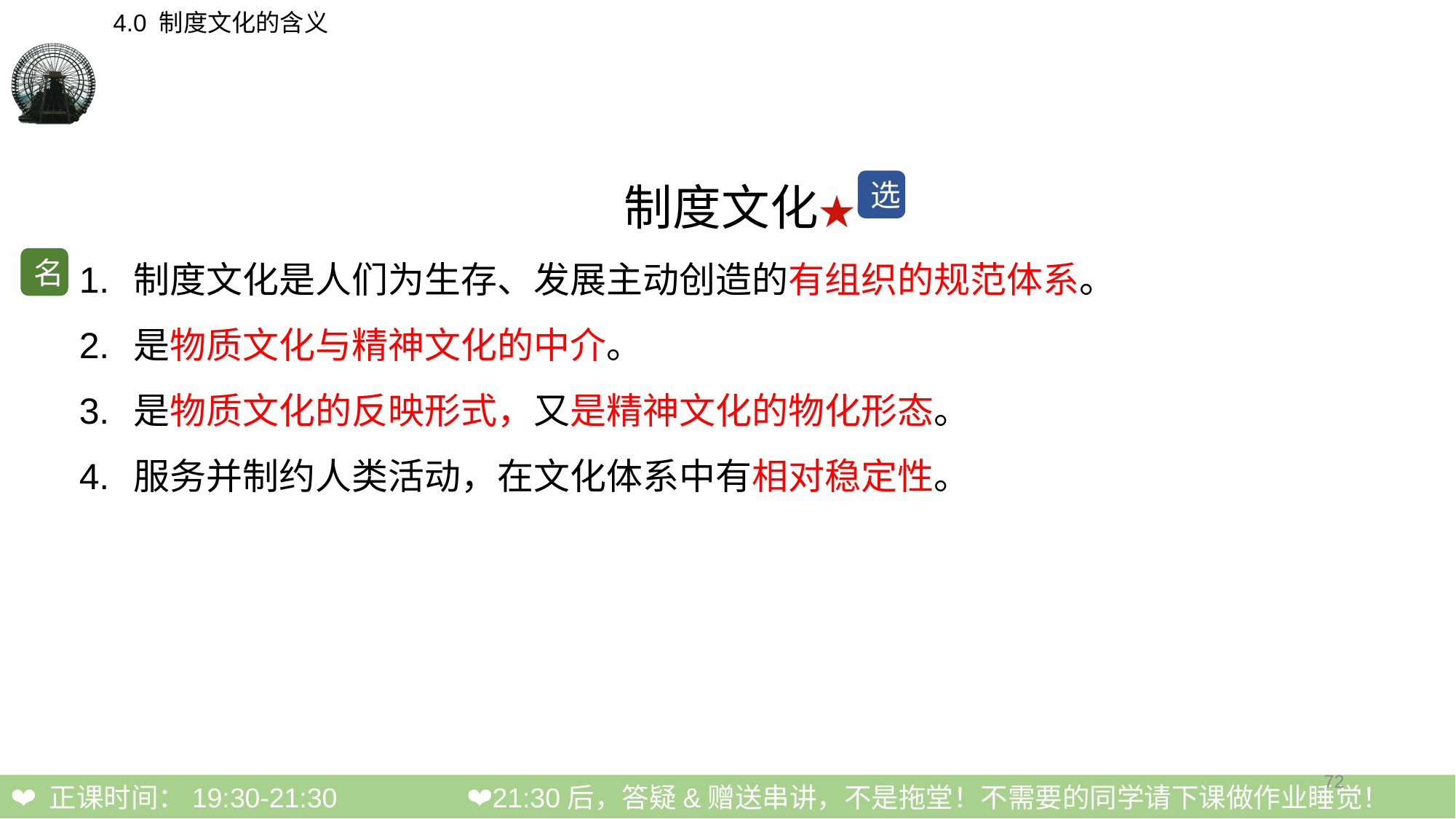

4.0 制度文化的含义
制度文化★
制度文化是人们为生存、发展主动创造的有组织的规范体系。
是物质文化与精神文化的中介。
是物质文化的反映形式，又是精神文化的物化形态。
服务并制约人类活动，在文化体系中有相对稳定性。
选
名
72